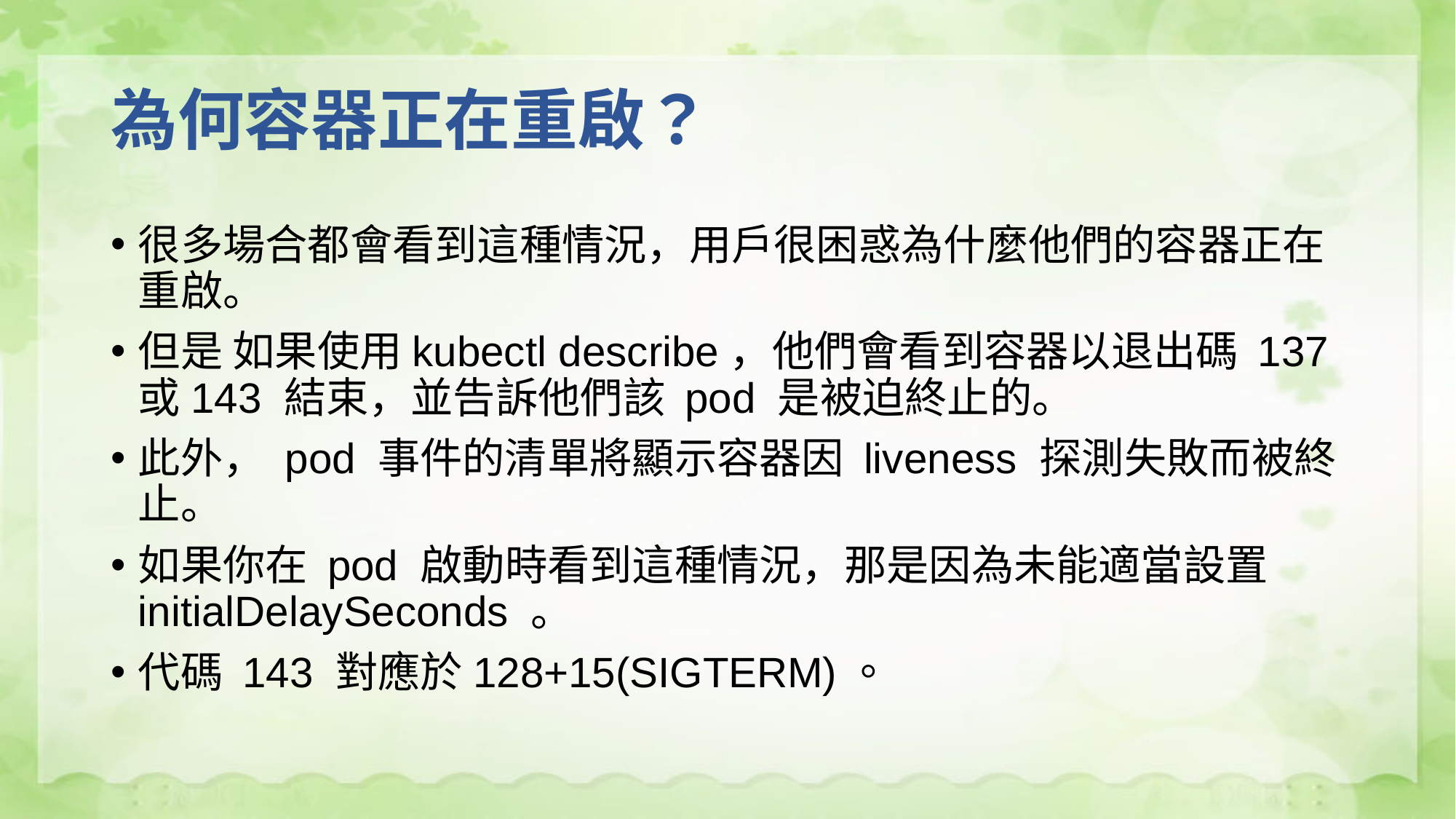

# 為何容器正在重啟？
很多場合都會看到這種情況，用戶很困惑為什麼他們的容器正在重啟。
但是 如果使用kubectl describe，他們會看到容器以退出碼 137 或143 結束，並告訴他們該 pod 是被迫終止的。
此外， pod 事件的清單將顯示容器因 liveness 探測失敗而被終止。
如果你在 pod 啟動時看到這種情況，那是因為未能適當設置 initialDelaySeconds 。
代碼 143 對應於128+15(SIGTERM)。